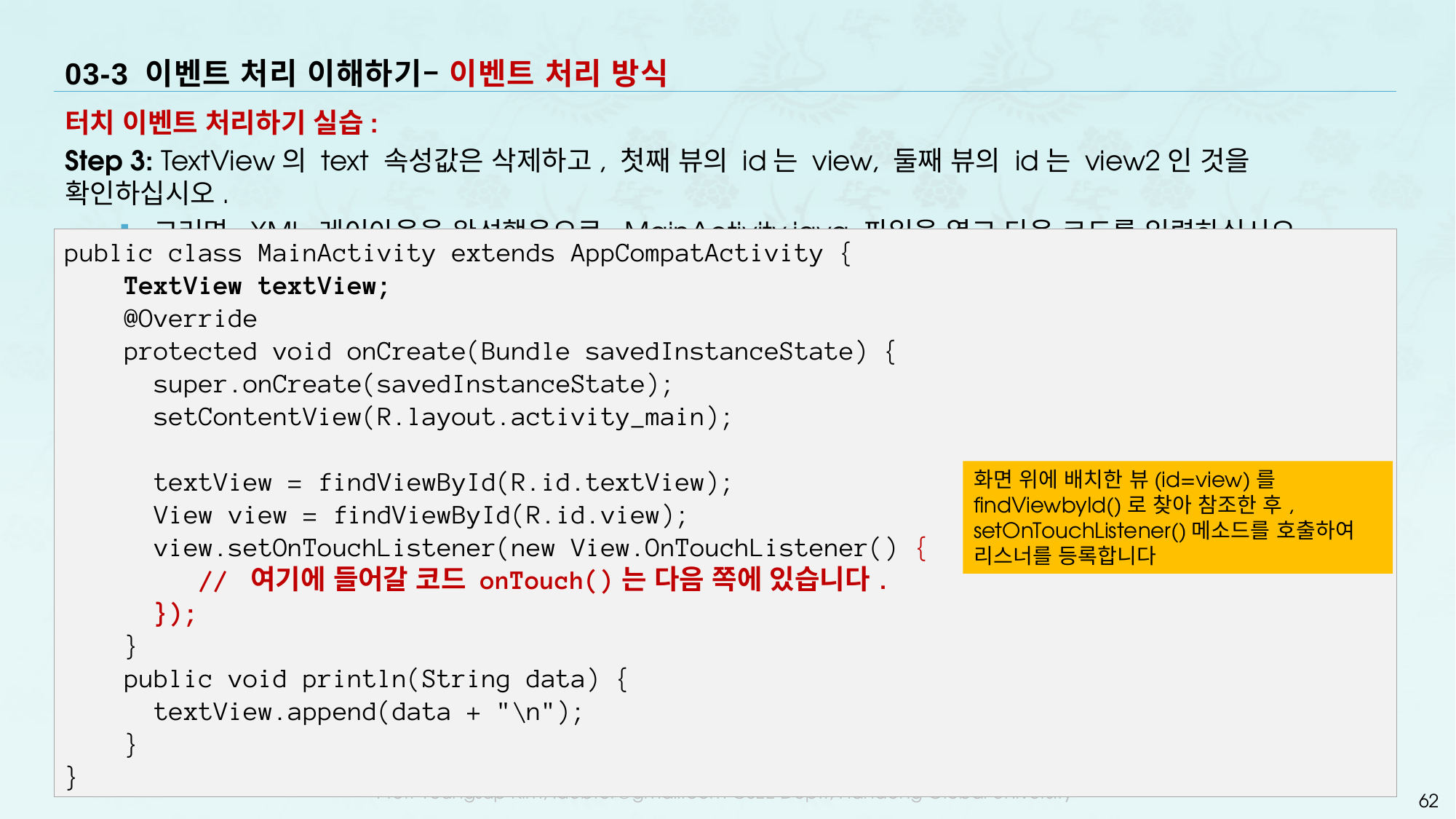

# 03-3 이벤트 처리 이해하기– 이벤트 처리 방식
터치 이벤트 처리하기 실습:
Step 3: TextView의 text 속성값은 삭제하고, 첫째 뷰의 id는 view, 둘째 뷰의 id는 view2인 것을 확인하십시오.
그러면, XML 레이아웃을 완성했음으로, MainActivity.java 파일을 열고 다음 코드를 입력하십시오.

public class MainActivity extends AppCompatActivity {
    TextView textView;
    @Override
    protected void onCreate(Bundle savedInstanceState) {
      super.onCreate(savedInstanceState);
      setContentView(R.layout.activity_main);

      textView = findViewById(R.id.textView);
      View view = findViewById(R.id.view);
      view.setOnTouchListener(new View.OnTouchListener() {
         // 여기에 들어갈 코드 onTouch()는 다음 쪽에 있습니다.
      });
    }
    public void println(String data) {
      textView.append(data + "\n");
    }
}
화면 위에 배치한 뷰(id=view)를 findViewbyId()로 찾아 참조한 후, setOnTouchListener()메소드를 호출하여 리스너를 등록합니다
62